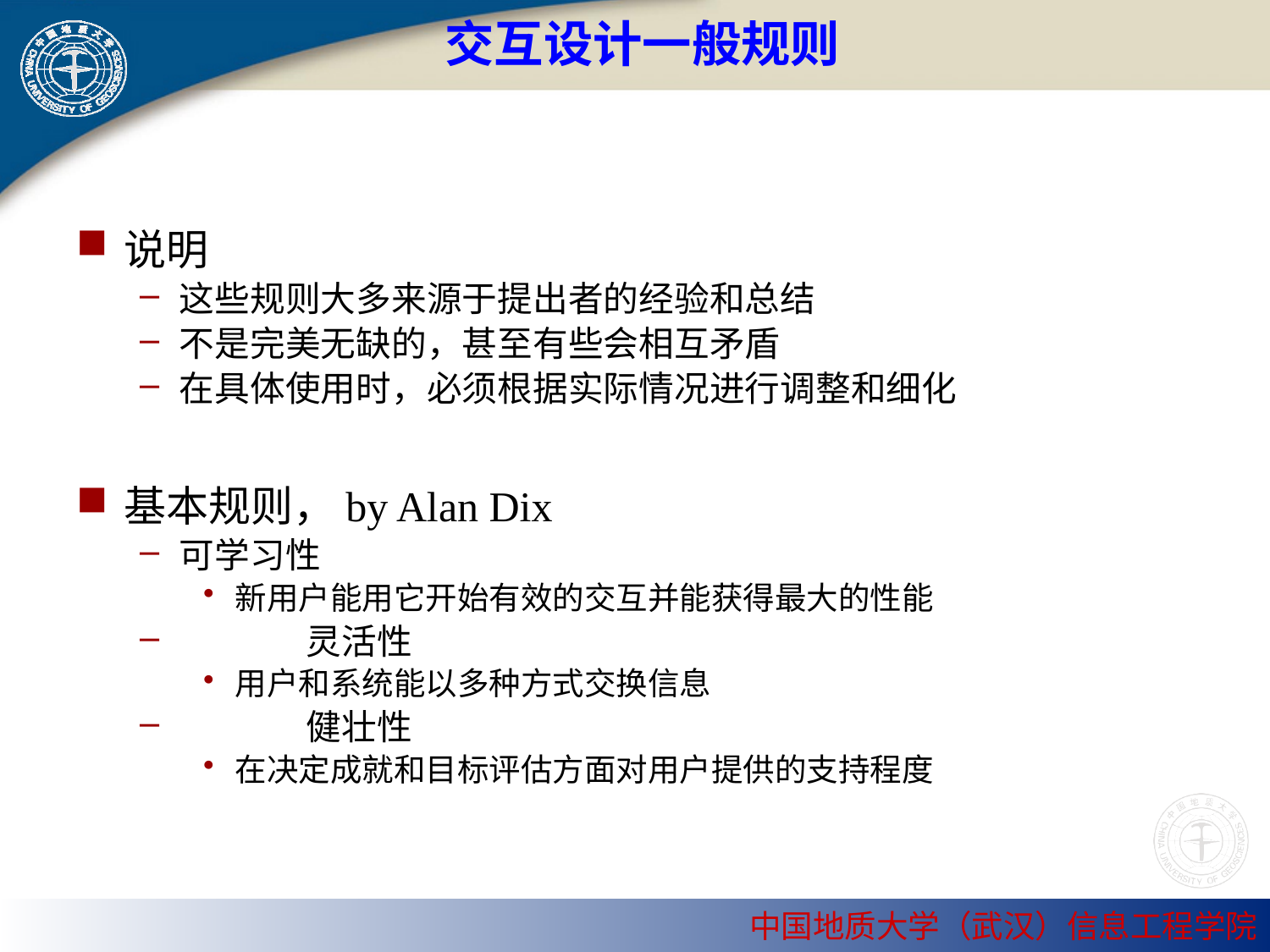

# 交互设计一般规则
说明
这些规则大多来源于提出者的经验和总结
不是完美无缺的，甚至有些会相互矛盾
在具体使用时，必须根据实际情况进行调整和细化

基本规则，by Alan Dix
可学习性
新用户能用它开始有效的交互并能获得最大的性能
	灵活性
用户和系统能以多种方式交换信息
	健壮性
在决定成就和目标评估方面对用户提供的支持程度